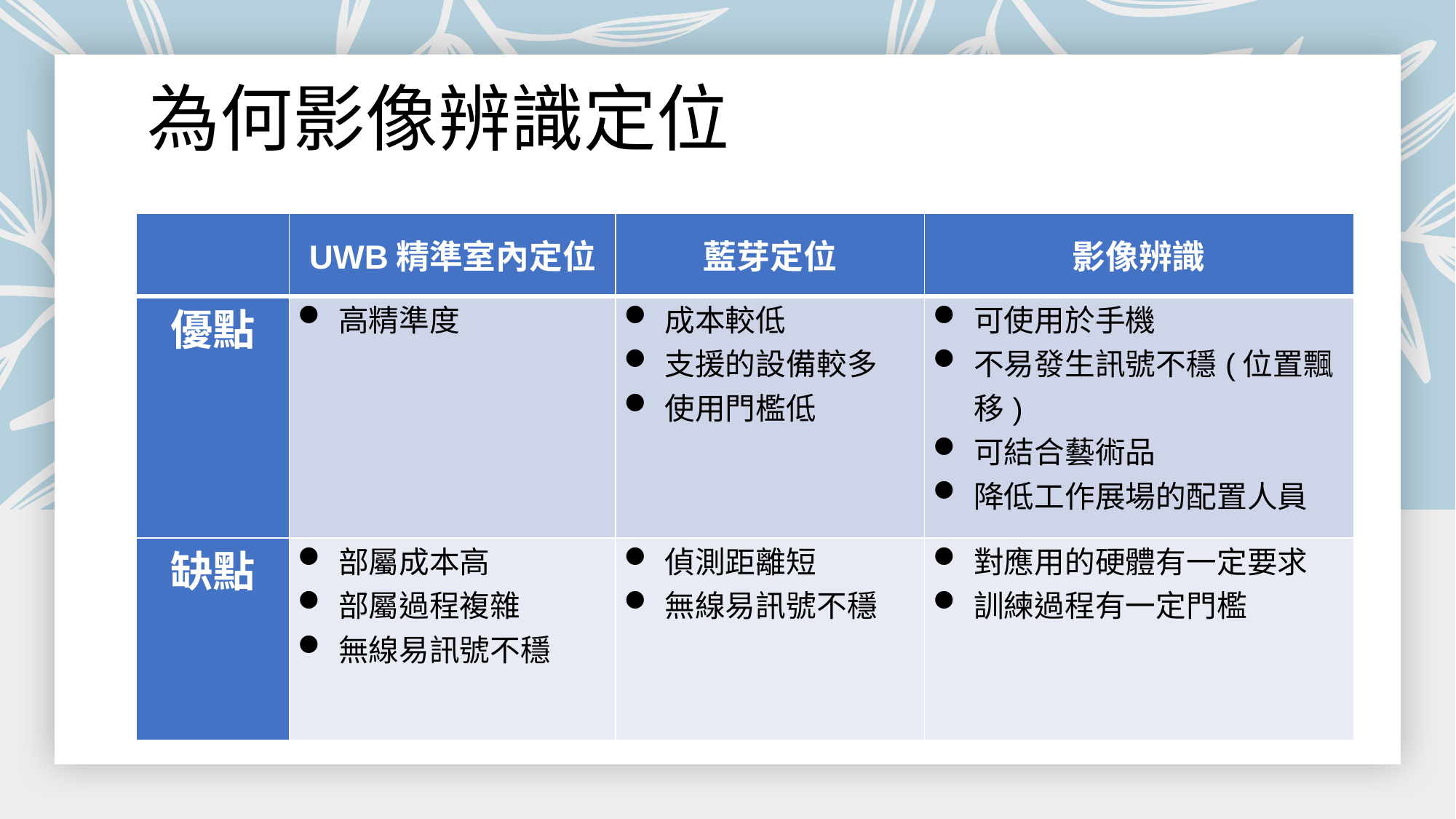

# 為何影像辨識定位
|  | UWB精準室內定位 | 藍芽定位 | 影像辨識 |
| --- | --- | --- | --- |
| 優點 | 高精準度 | 成本較低 支援的設備較多 使用門檻低 | 可使用於手機 不易發生訊號不穩(位置飄移) 可結合藝術品 降低工作展場的配置人員 |
| 缺點 | 部屬成本高 部屬過程複雜 無線易訊號不穩 | 偵測距離短 無線易訊號不穩 | 對應用的硬體有一定要求 訓練過程有一定門檻 |
5